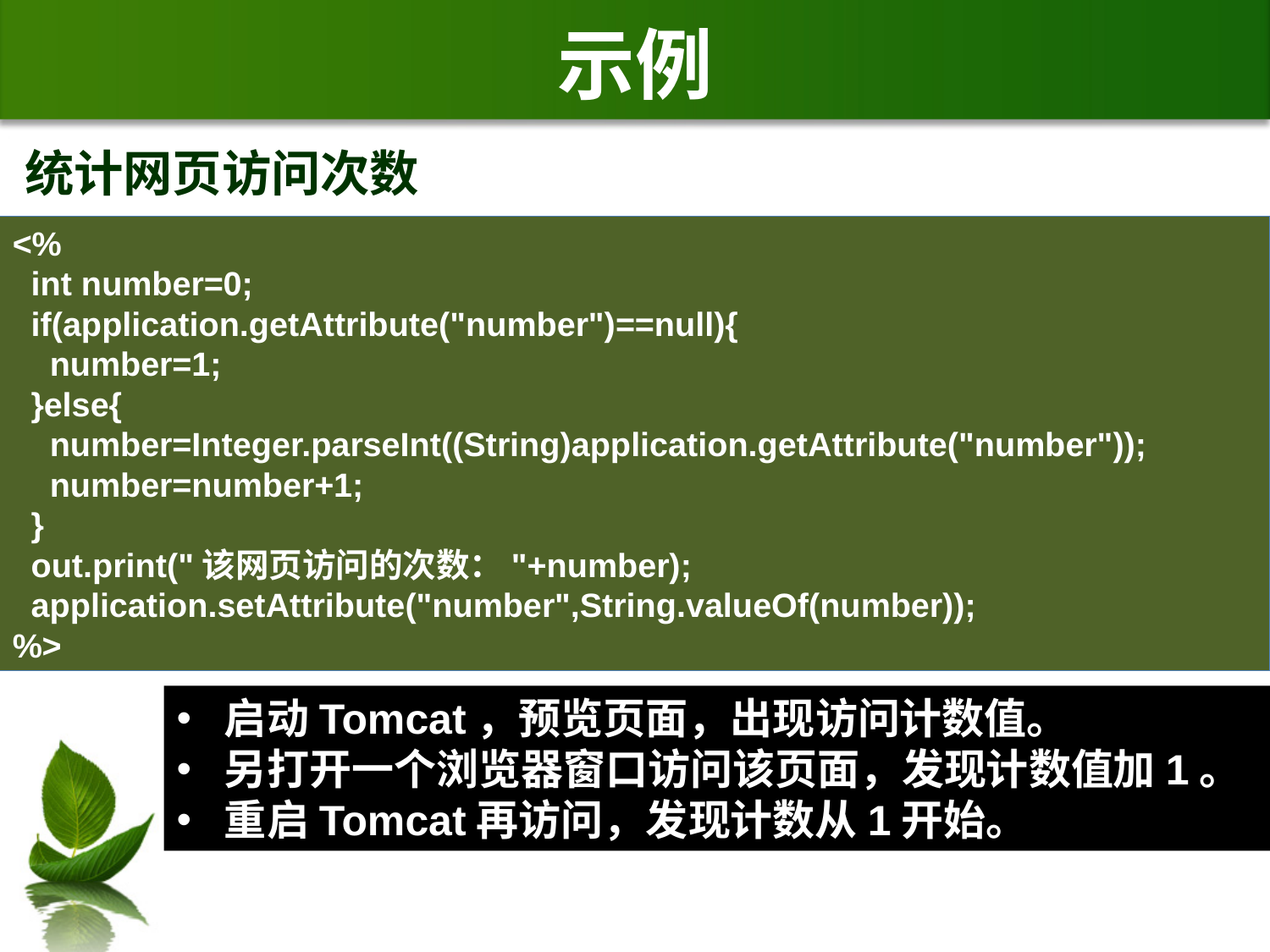

# 示例
统计网页访问次数
<%
  int number=0;
  if(application.getAttribute("number")==null){
    number=1;
  }else{
    number=Integer.parseInt((String)application.getAttribute("number"));
    number=number+1;
  }
  out.print("该网页访问的次数："+number);
  application.setAttribute("number",String.valueOf(number));
%>
启动Tomcat，预览页面，出现访问计数值。
另打开一个浏览器窗口访问该页面，发现计数值加1。
重启Tomcat再访问，发现计数从1开始。